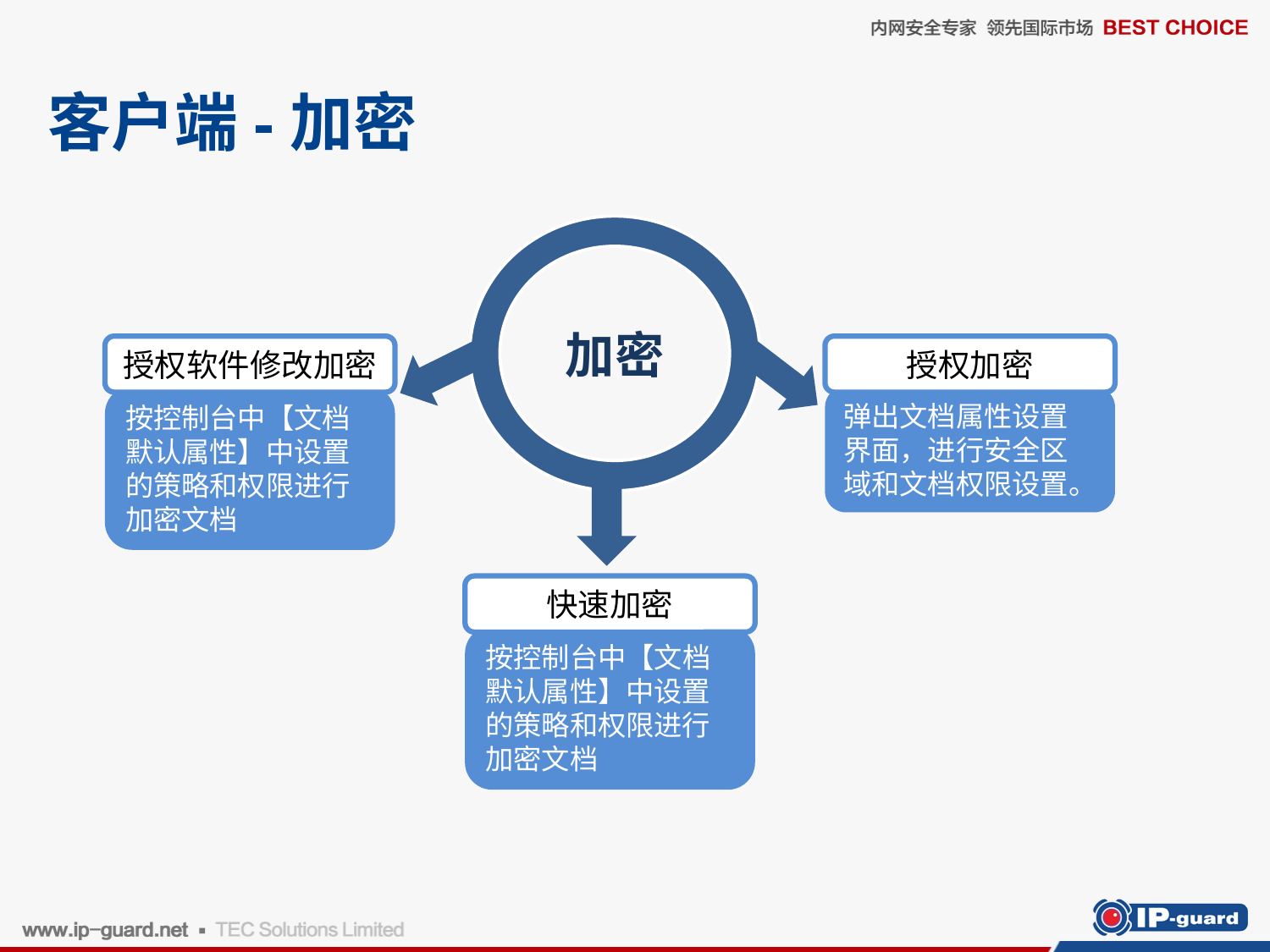

# 客户端-加密
加密

授权软件修改加密
按控制台中【文档默认属性】中设置的策略和权限进行加密文档
授权加密
弹出文档属性设置界面，进行安全区域和文档权限设置。
快速加密
按控制台中【文档默认属性】中设置的策略和权限进行加密文档